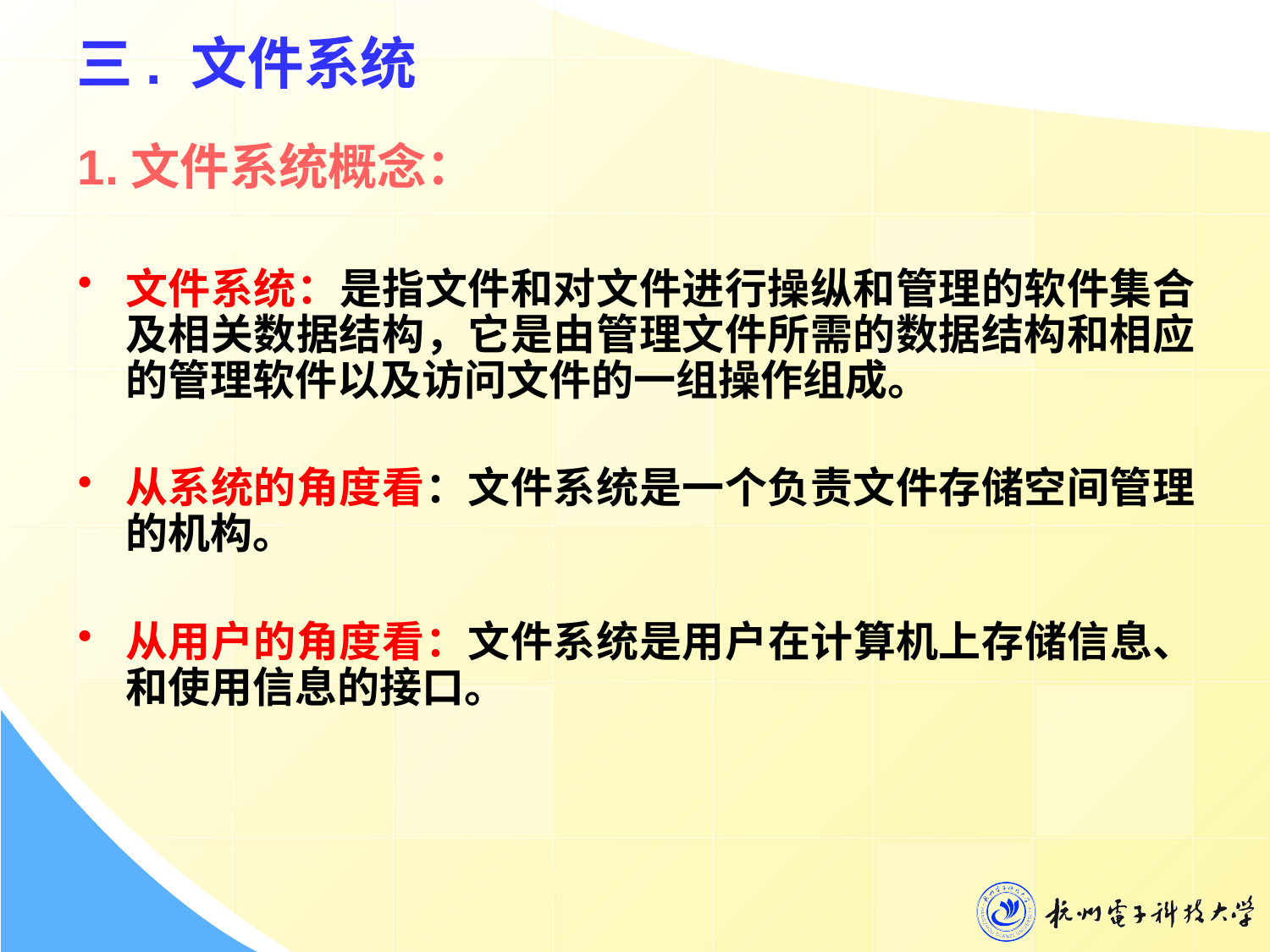

# 三. 文件系统
1.文件系统概念：

文件系统：是指文件和对文件进行操纵和管理的软件集合及相关数据结构，它是由管理文件所需的数据结构和相应的管理软件以及访问文件的一组操作组成。

从系统的角度看：文件系统是一个负责文件存储空间管理的机构。

从用户的角度看：文件系统是用户在计算机上存储信息、和使用信息的接口。